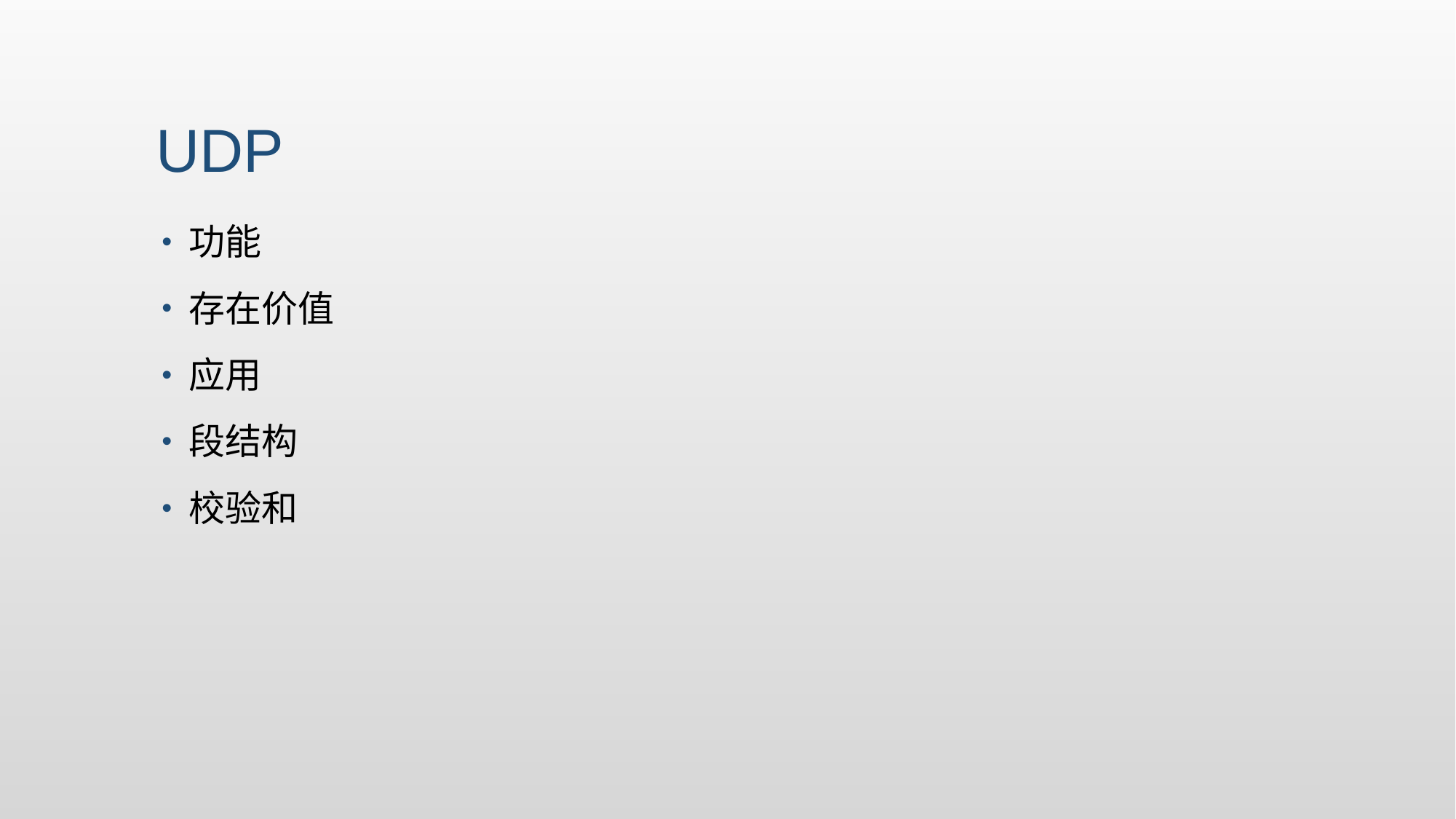

# UDP
功能
存在价值
应用
段结构
校验和